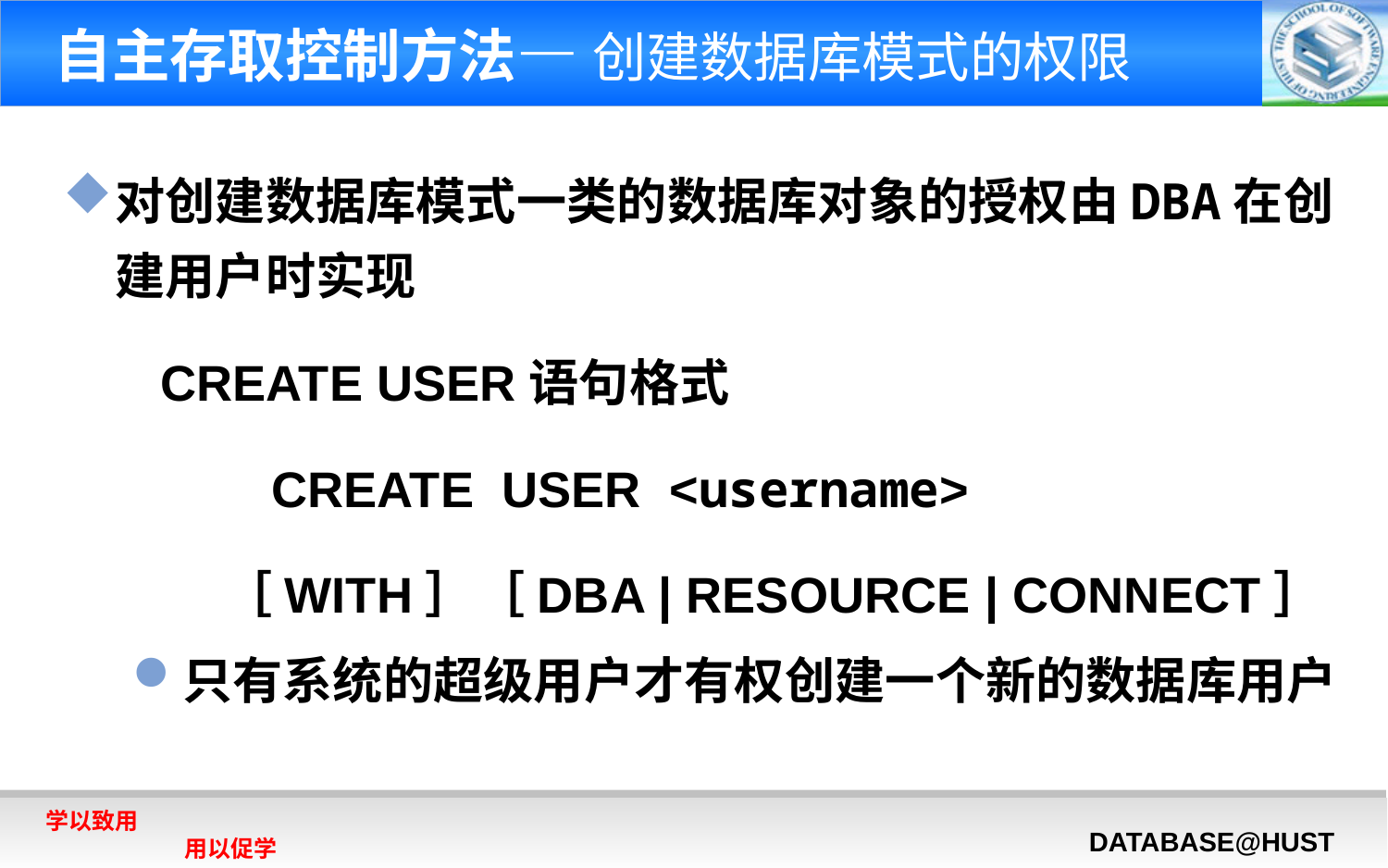

# 自主存取控制方法— 创建数据库模式的权限
对创建数据库模式一类的数据库对象的授权由DBA在创建用户时实现
       CREATE USER语句格式
               CREATE  USER  <username>
             ［WITH］［DBA | RESOURCE | CONNECT］
只有系统的超级用户才有权创建一个新的数据库用户